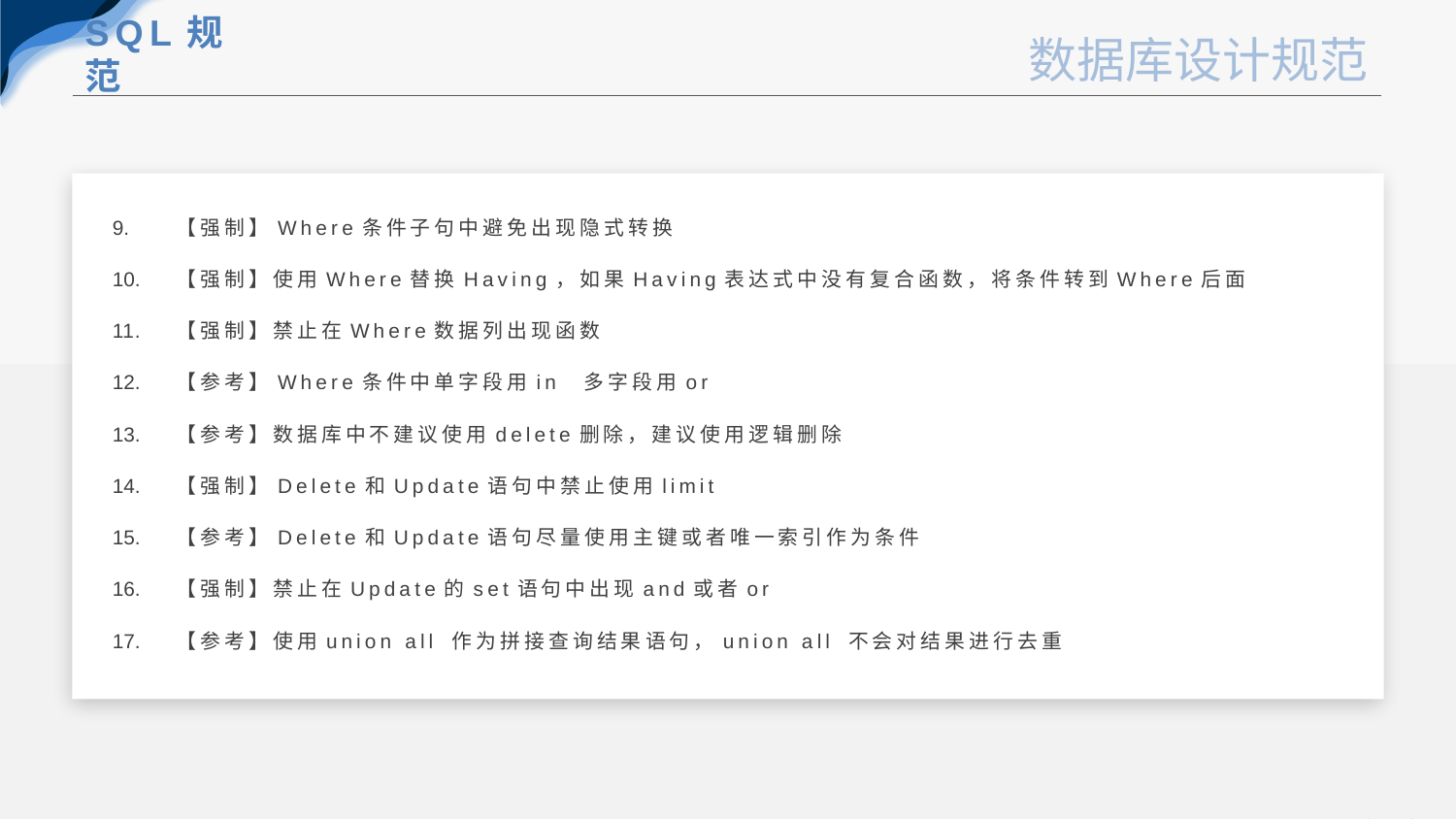

SQL规范
2
【强制】Where条件子句中避免出现隐式转换
【强制】使用Where替换Having，如果Having表达式中没有复合函数，将条件转到Where后面
【强制】禁止在Where数据列出现函数
【参考】Where条件中单字段用in  多字段用or
【参考】数据库中不建议使用delete删除，建议使用逻辑删除
【强制】Delete和Update语句中禁止使用limit
【参考】Delete和Update语句尽量使用主键或者唯一索引作为条件
【强制】禁止在Update的set语句中出现and或者or
【参考】使用union all 作为拼接查询结果语句，union all 不会对结果进行去重